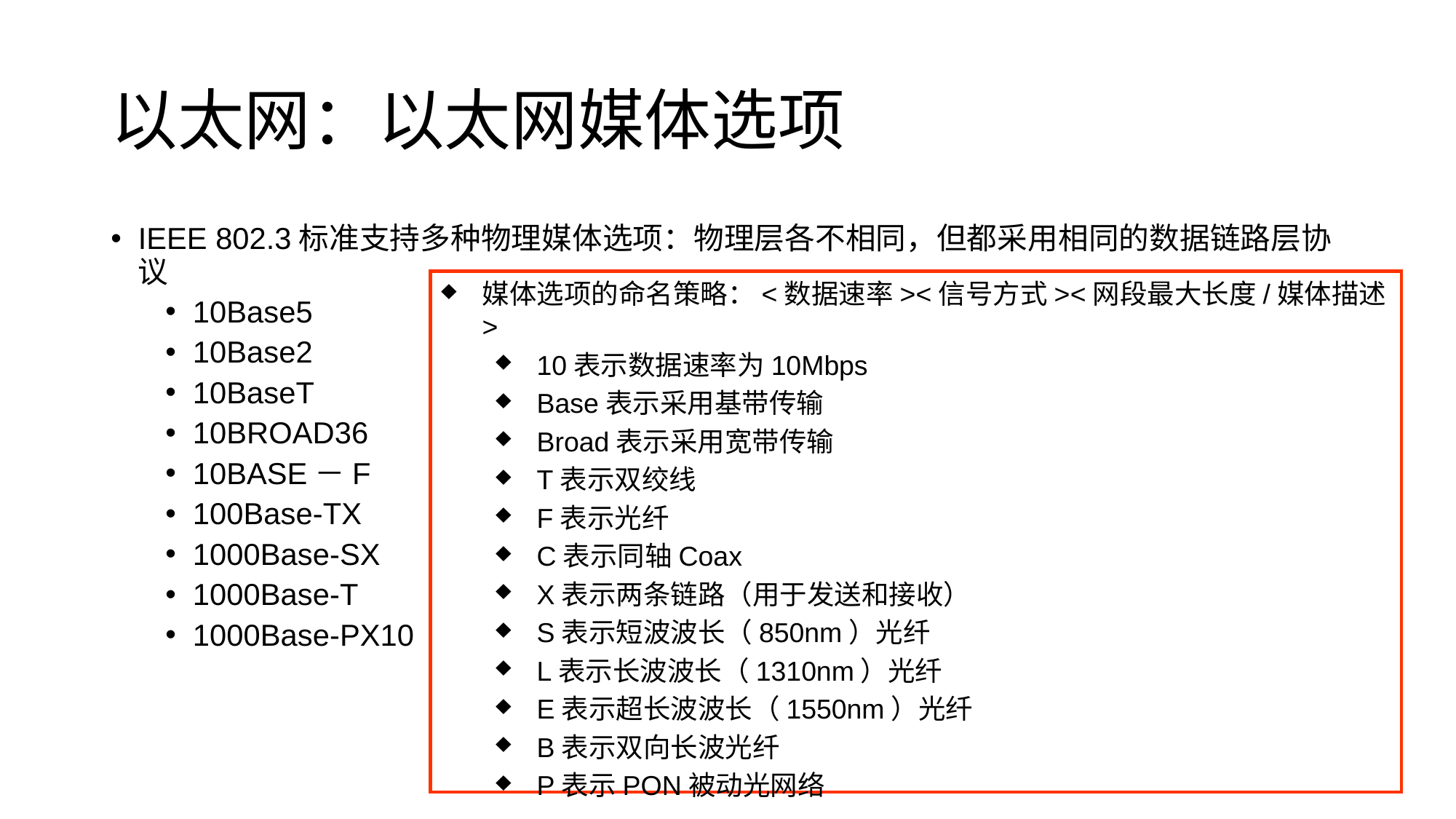

# 以太网：以太网媒体选项
IEEE 802.3标准支持多种物理媒体选项：物理层各不相同，但都采用相同的数据链路层协议
10Base5
10Base2
10BaseT
10BROAD36
10BASE－F
100Base-TX
1000Base-SX
1000Base-T
1000Base-PX10

媒体选项的命名策略：<数据速率><信号方式><网段最大长度/媒体描述>
10表示数据速率为10Mbps
Base表示采用基带传输
Broad表示采用宽带传输
T表示双绞线
F表示光纤
C表示同轴Coax
X表示两条链路（用于发送和接收）
S表示短波波长（850nm）光纤
L表示长波波长（1310nm）光纤
E表示超长波波长（1550nm）光纤
B表示双向长波光纤
P表示PON被动光网络